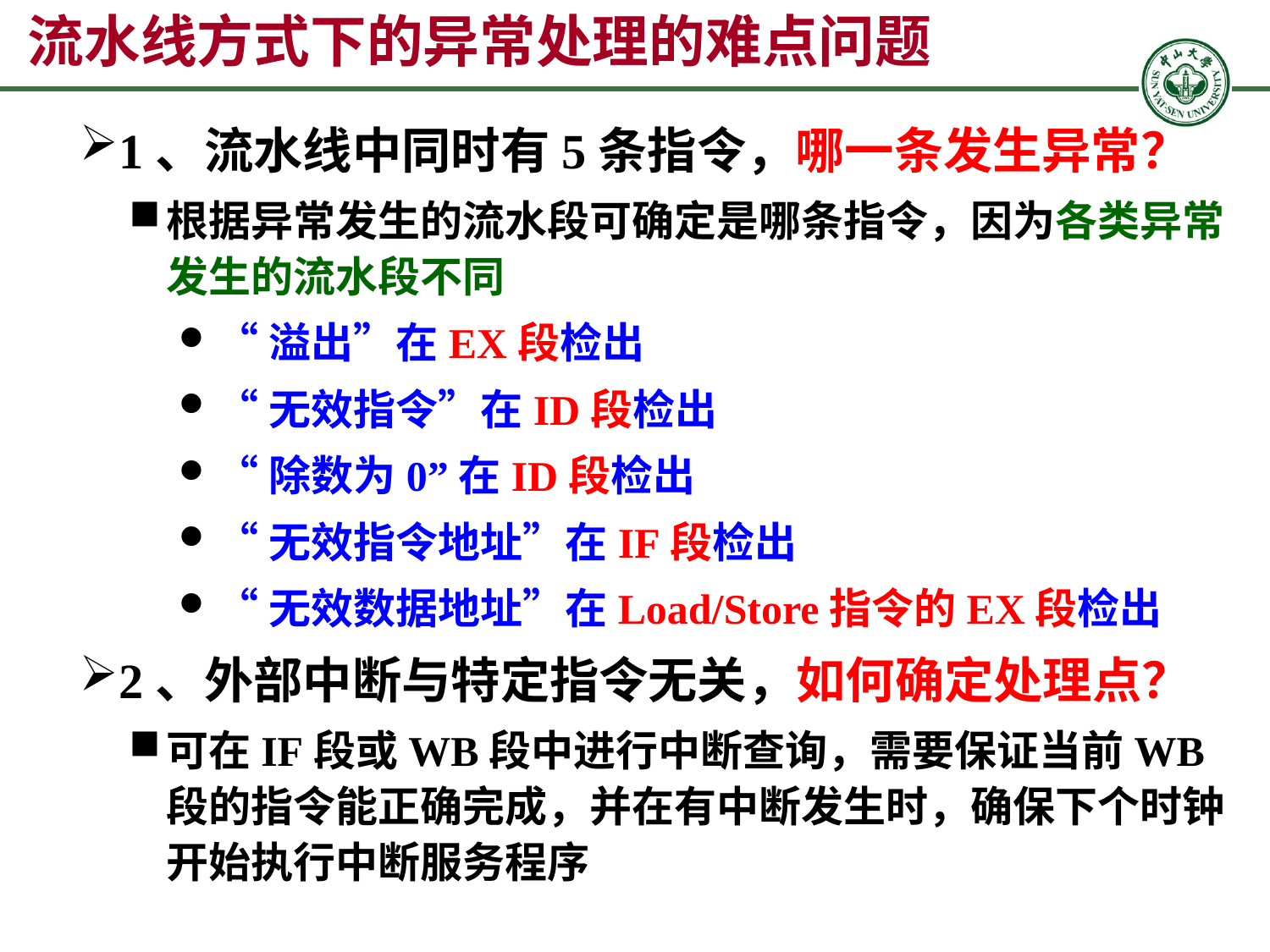

# 流水线方式下的异常处理的难点问题
1、流水线中同时有5条指令，哪一条发生异常？
根据异常发生的流水段可确定是哪条指令，因为各类异常发生的流水段不同
“溢出”在EX段检出
“无效指令”在ID段检出
“除数为0”在ID段检出
“无效指令地址”在IF段检出
“无效数据地址”在Load/Store指令的EX段检出
2、外部中断与特定指令无关，如何确定处理点？
可在IF段或WB段中进行中断查询，需要保证当前WB段的指令能正确完成，并在有中断发生时，确保下个时钟开始执行中断服务程序